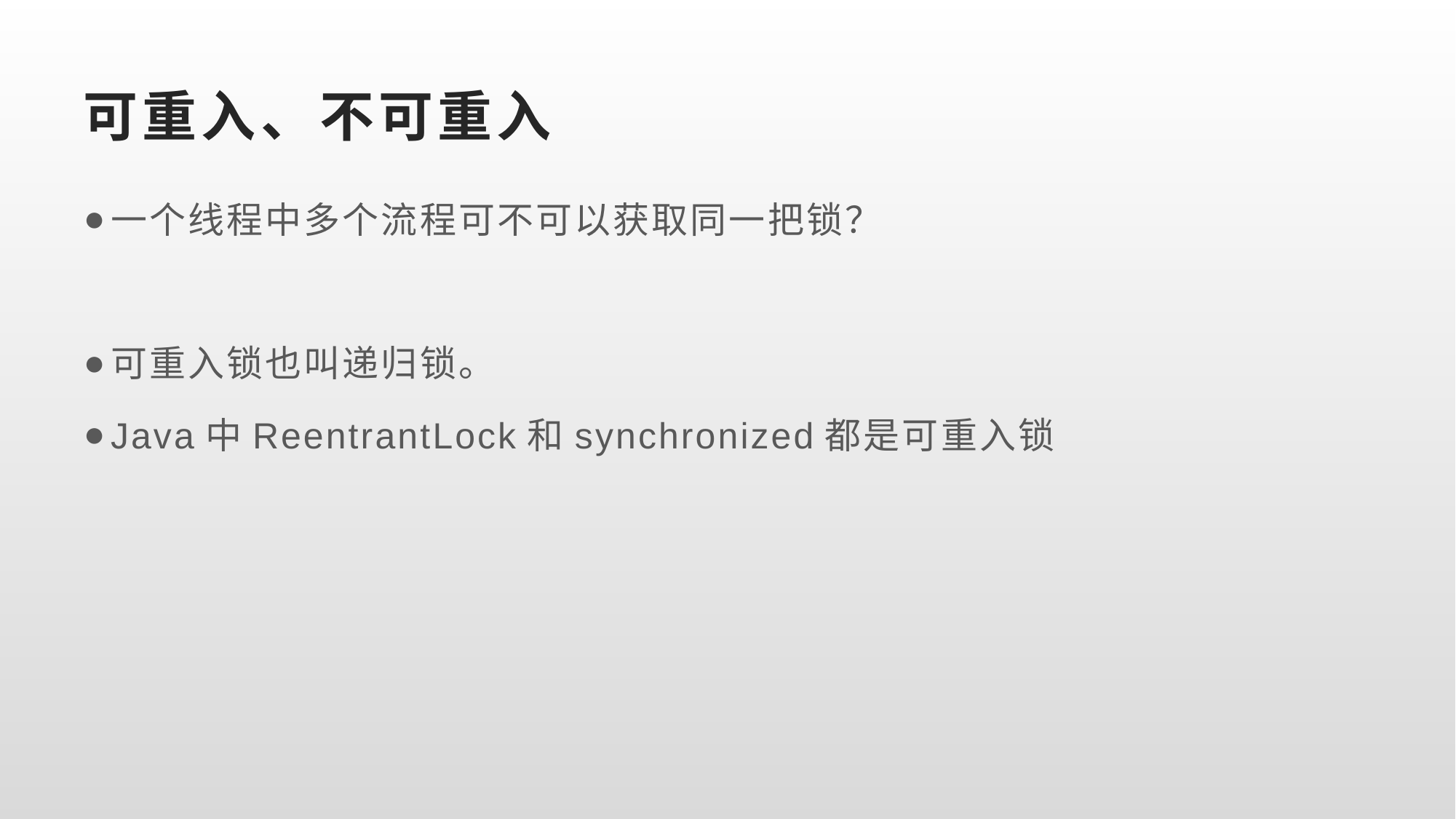

# 可重入、不可重入
一个线程中多个流程可不可以获取同一把锁？

可重入锁也叫递归锁。
Java中ReentrantLock和synchronized都是可重入锁